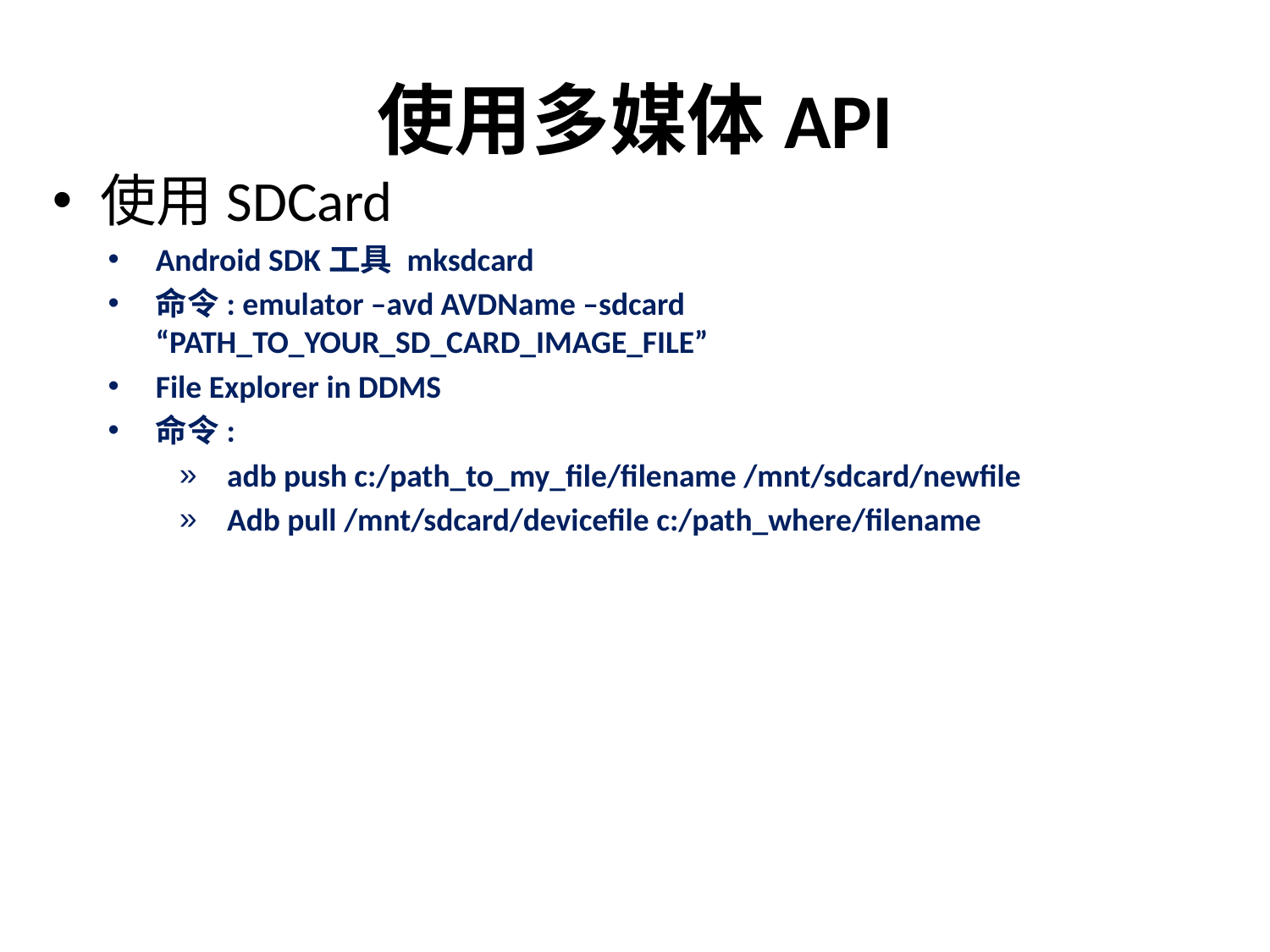

# 使用多媒体API
使用SDCard
Android SDK工具 mksdcard
命令: emulator –avd AVDName –sdcard “PATH_TO_YOUR_SD_CARD_IMAGE_FILE”
File Explorer in DDMS
命令:
adb push c:/path_to_my_file/filename /mnt/sdcard/newfile
Adb pull /mnt/sdcard/devicefile c:/path_where/filename